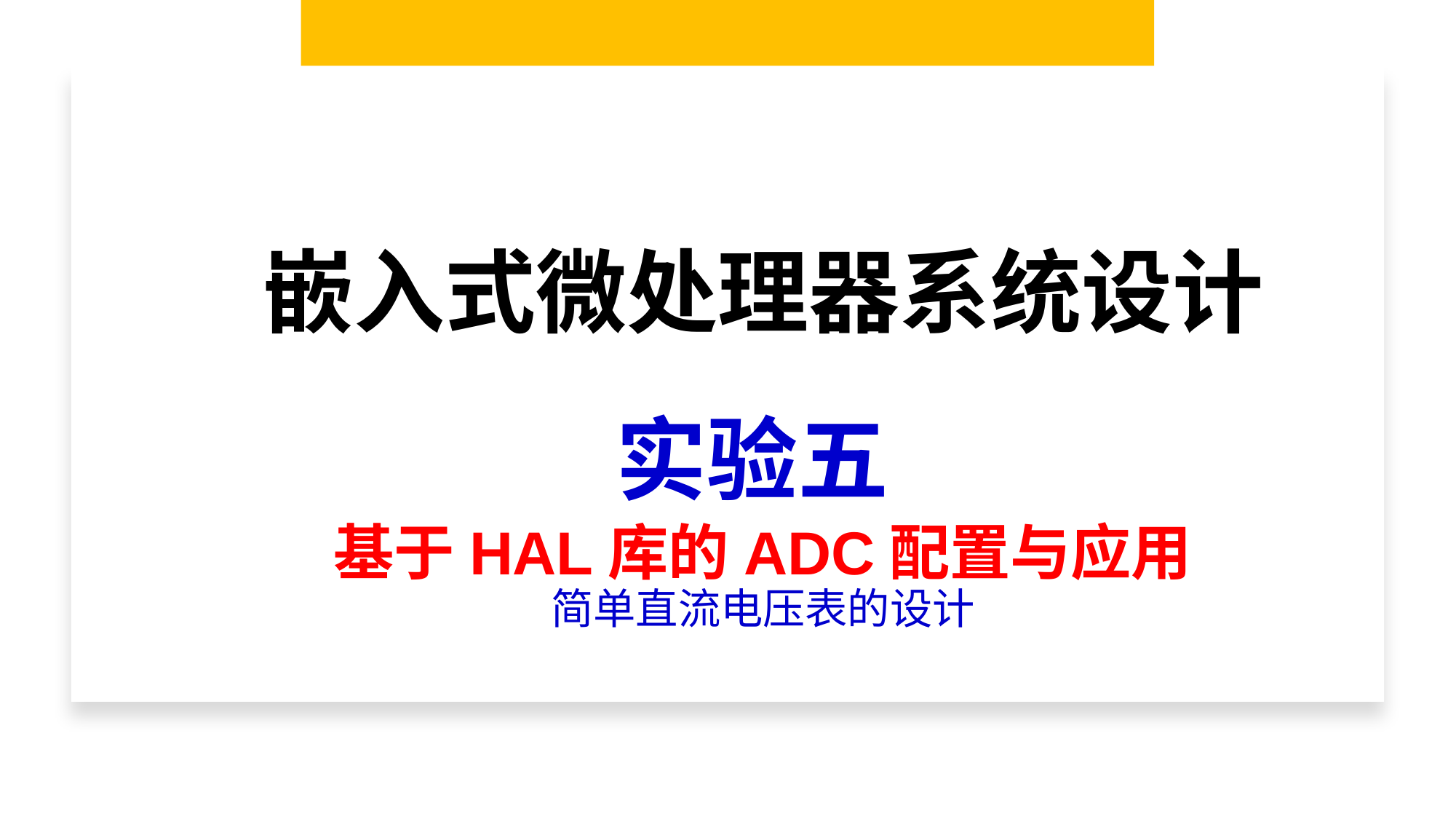

# 嵌入式微处理器系统设计
实验五
基于HAL库的ADC配置与应用
简单直流电压表的设计